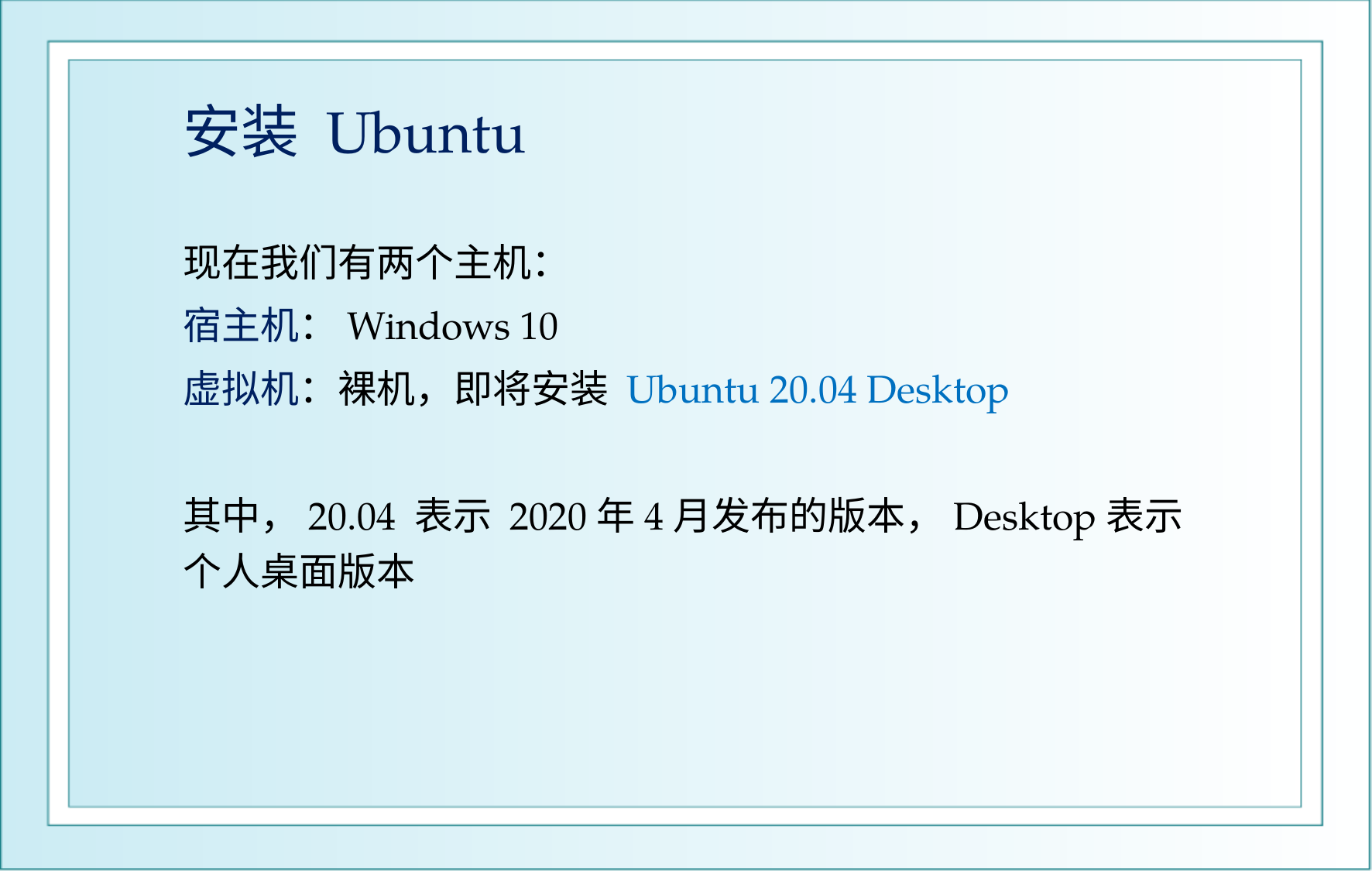

# 安装 Ubuntu
现在我们有两个主机：
宿主机：Windows 10
虚拟机：裸机，即将安装 Ubuntu 20.04 Desktop

其中，20.04 表示 2020年4月发布的版本，Desktop表示个人桌面版本